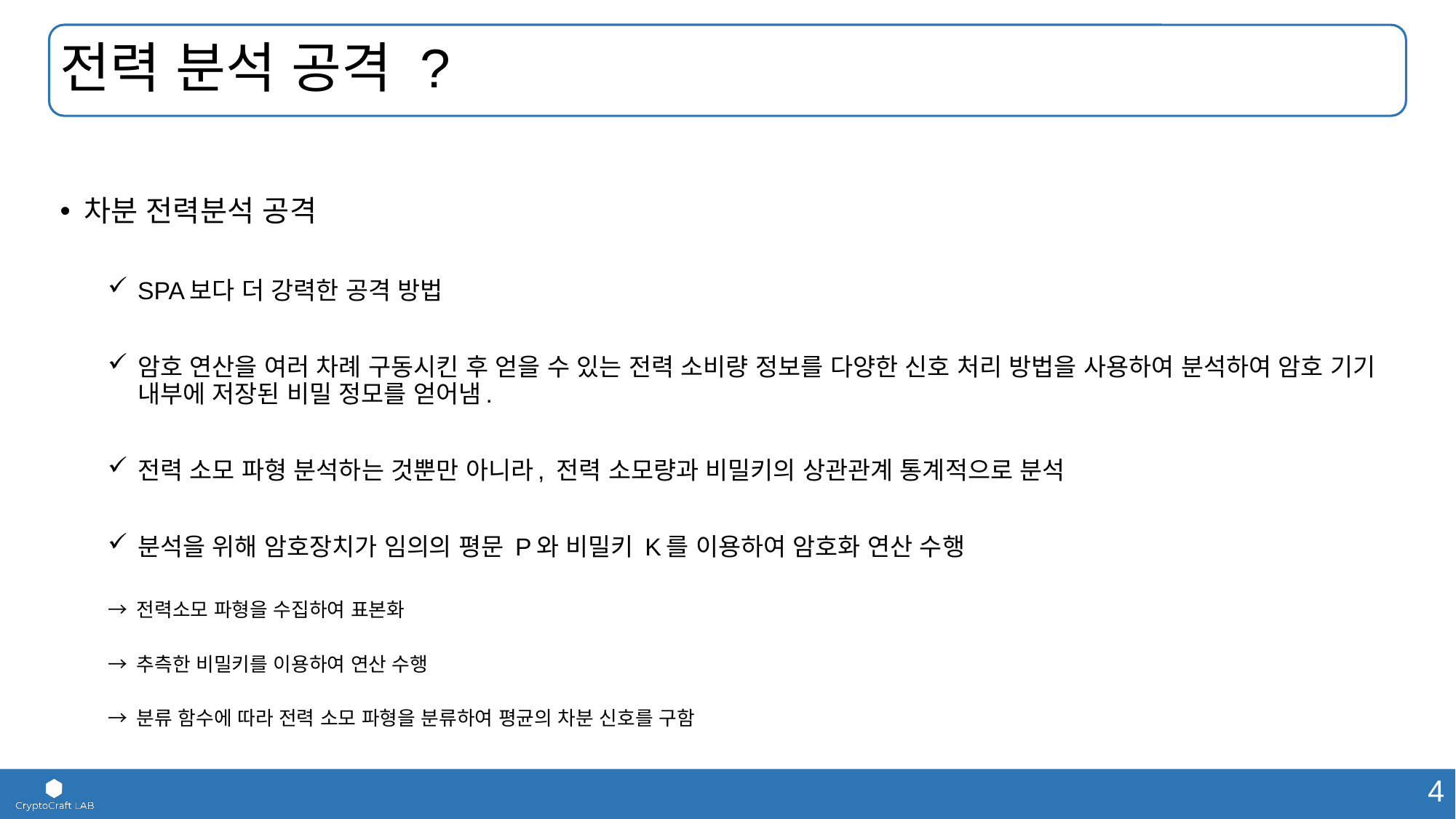

# 전력 분석 공격 ?

차분 전력분석 공격

SPA보다 더 강력한 공격 방법

암호 연산을 여러 차례 구동시킨 후 얻을 수 있는 전력 소비량 정보를 다양한 신호 처리 방법을 사용하여 분석하여 암호 기기 내부에 저장된 비밀 정모를 얻어냄.

전력 소모 파형 분석하는 것뿐만 아니라, 전력 소모량과 비밀키의 상관관계 통계적으로 분석

분석을 위해 암호장치가 임의의 평문 P와 비밀키 K를 이용하여 암호화 연산 수행

	→ 전력소모 파형을 수집하여 표본화

	→ 추측한 비밀키를 이용하여 연산 수행

	→ 분류 함수에 따라 전력 소모 파형을 분류하여 평균의 차분 신호를 구함